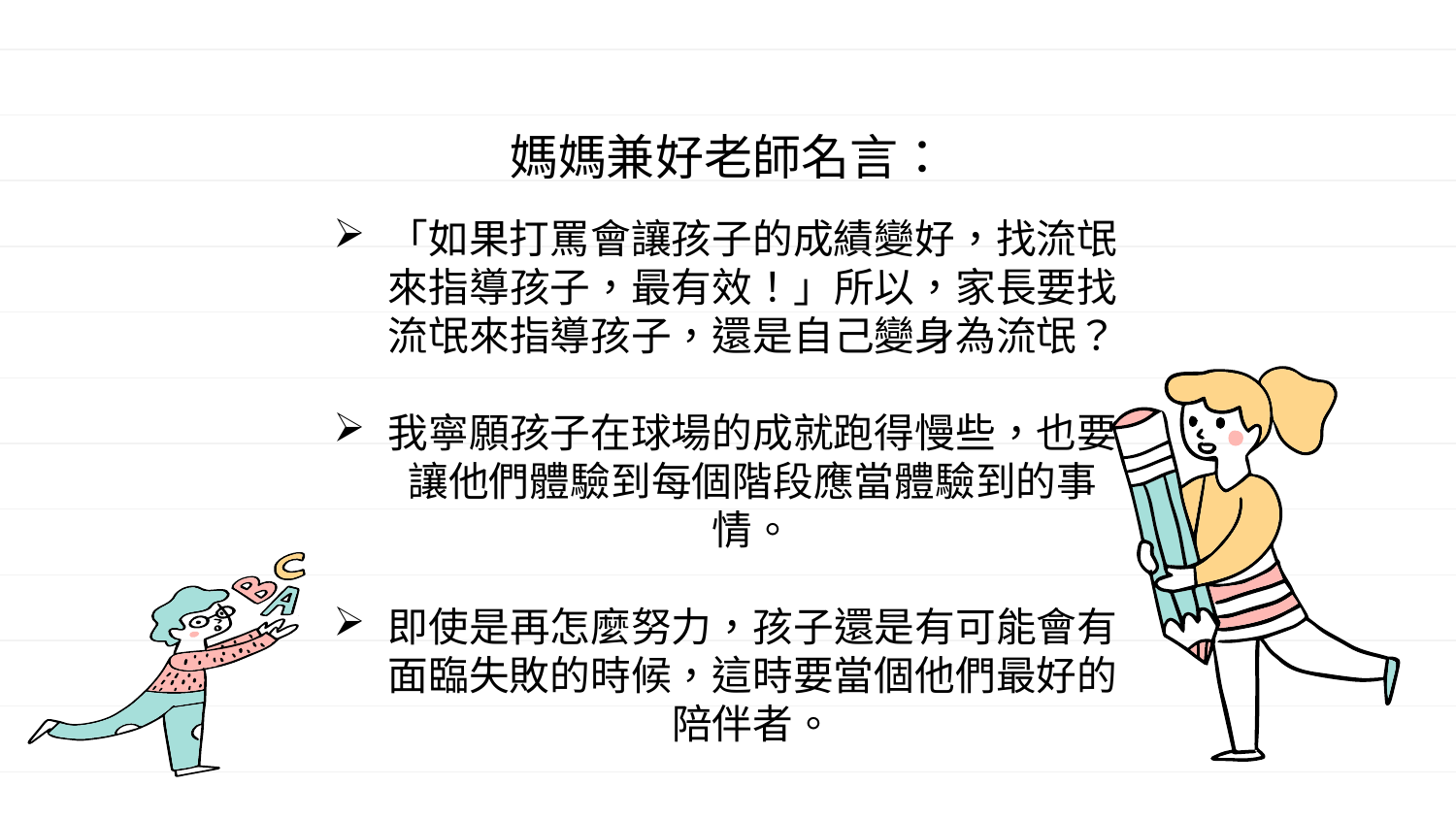

# 媽媽兼好老師名言：
「如果打罵會讓孩子的成績變好，找流氓來指導孩子，最有效！」所以，家長要找流氓來指導孩子，還是自己變身為流氓？

我寧願孩子在球場的成就跑得慢些，也要讓他們體驗到每個階段應當體驗到的事情。

即使是再怎麼努力，孩子還是有可能會有面臨失敗的時候，這時要當個他們最好的陪伴者。